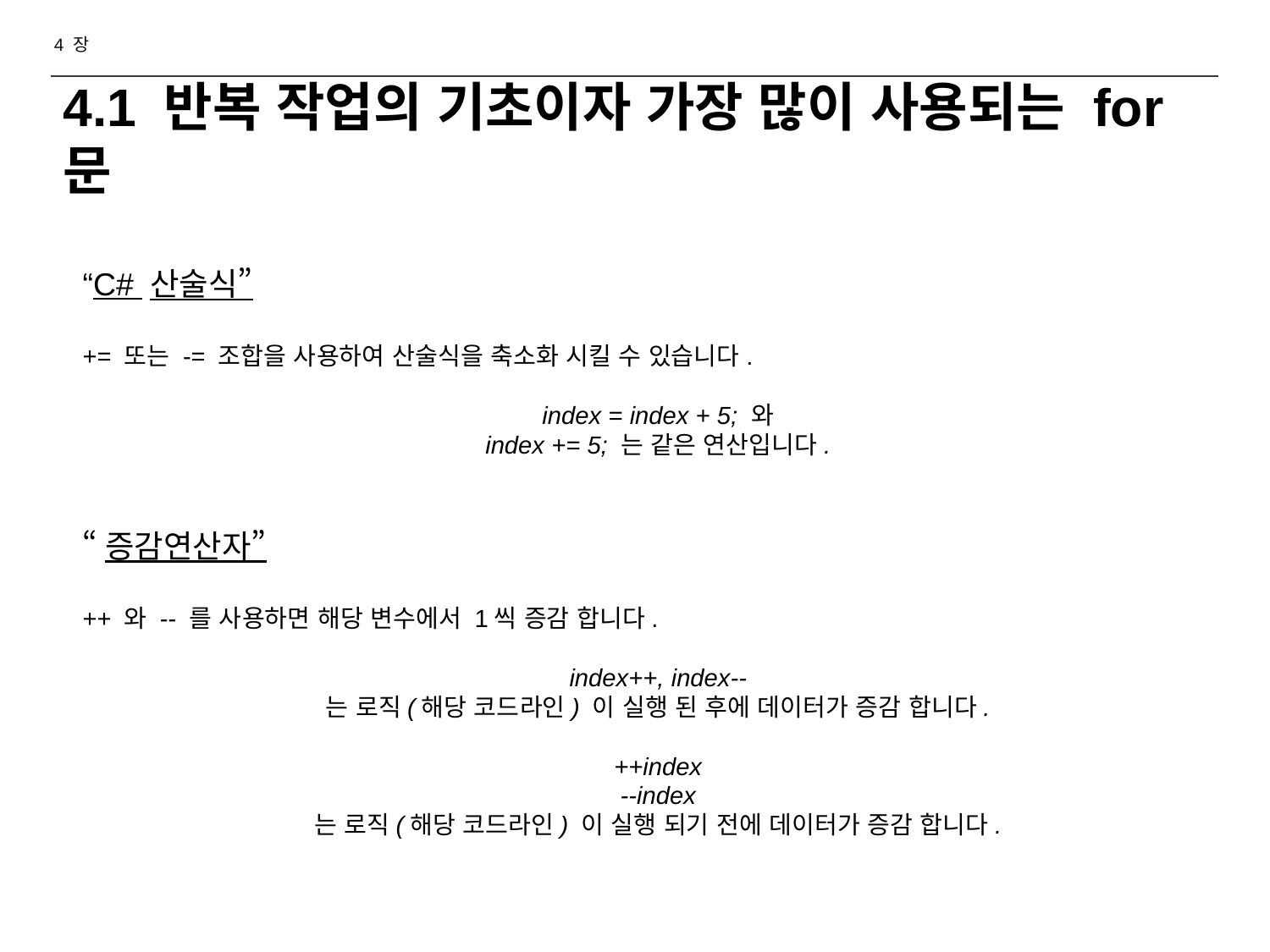

4 장
# 4.1 반복 작업의 기초이자 가장 많이 사용되는 for문

“C# 산술식”

+= 또는 -= 조합을 사용하여 산술식을 축소화 시킬 수 있습니다.

index = index + 5; 와
index += 5; 는 같은 연산입니다.

“증감연산자”

++ 와 -- 를 사용하면 해당 변수에서 1씩 증감 합니다.

index++, index--
는 로직(해당 코드라인) 이 실행 된 후에 데이터가 증감 합니다.

++index
--index
는 로직(해당 코드라인) 이 실행 되기 전에 데이터가 증감 합니다.